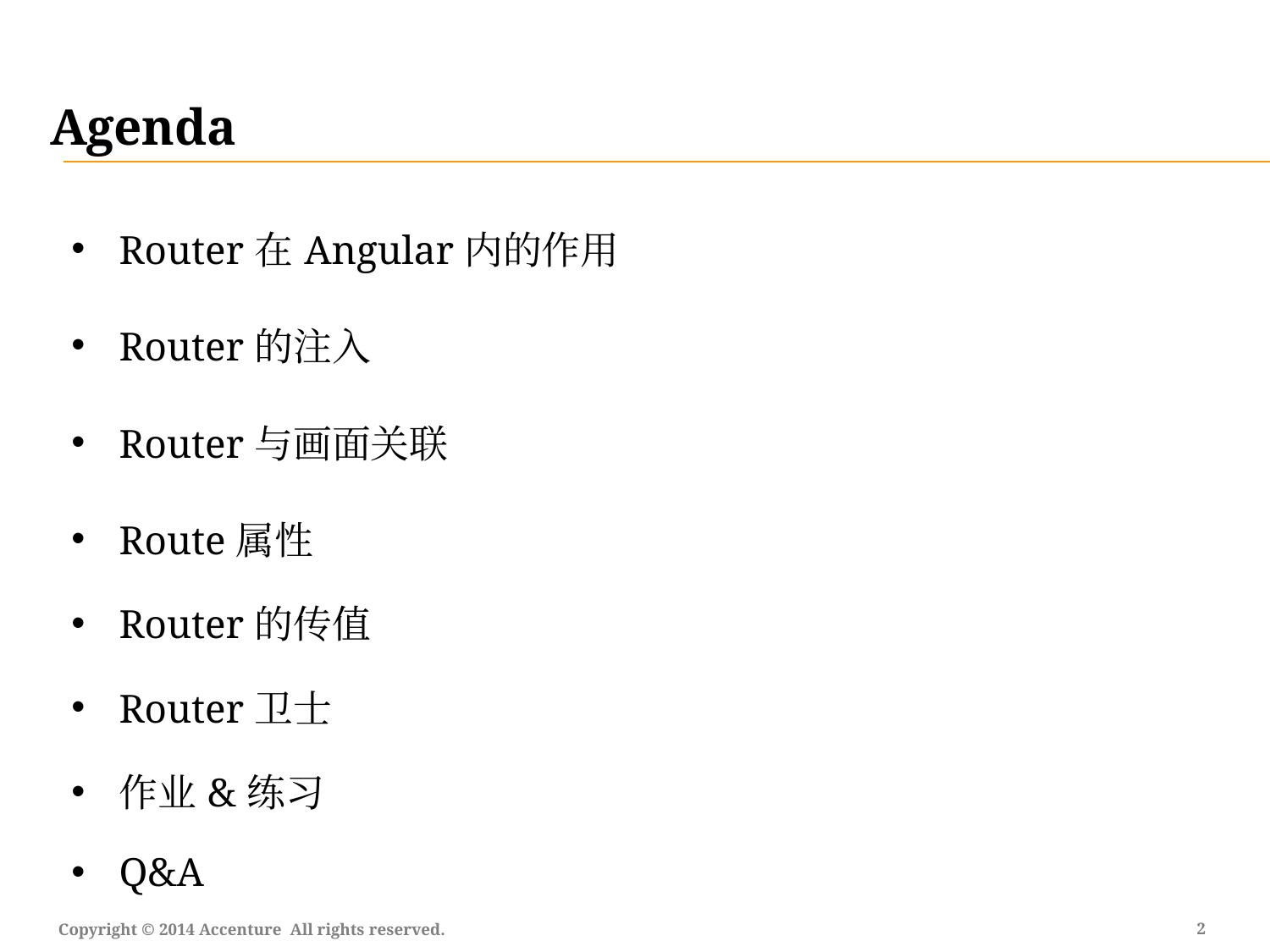

# Agenda
| Router在Angular内的作用 |
| --- |
| Router的注入 |
| Router与画面关联 |
| Route属性 Router的传值 Router卫士 作业&练习 Q&A |
2
Copyright © 2014 Accenture  All rights reserved.